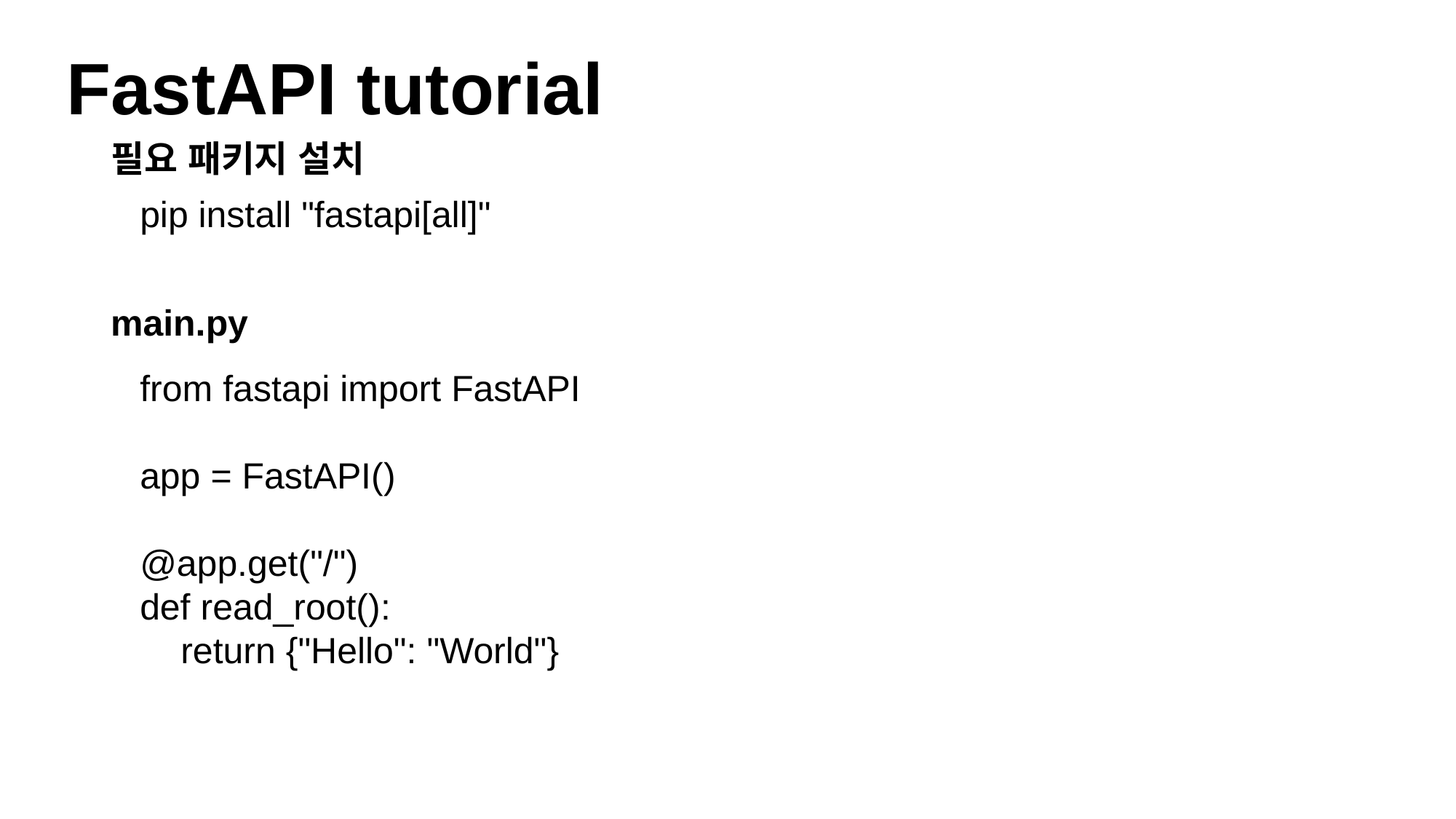

FastAPI tutorial

필요 패키지 설치

pip install "fastapi[all]"
main.py
from fastapi import FastAPI

app = FastAPI()

@app.get("/")
def read_root():
    return {"Hello": "World"}